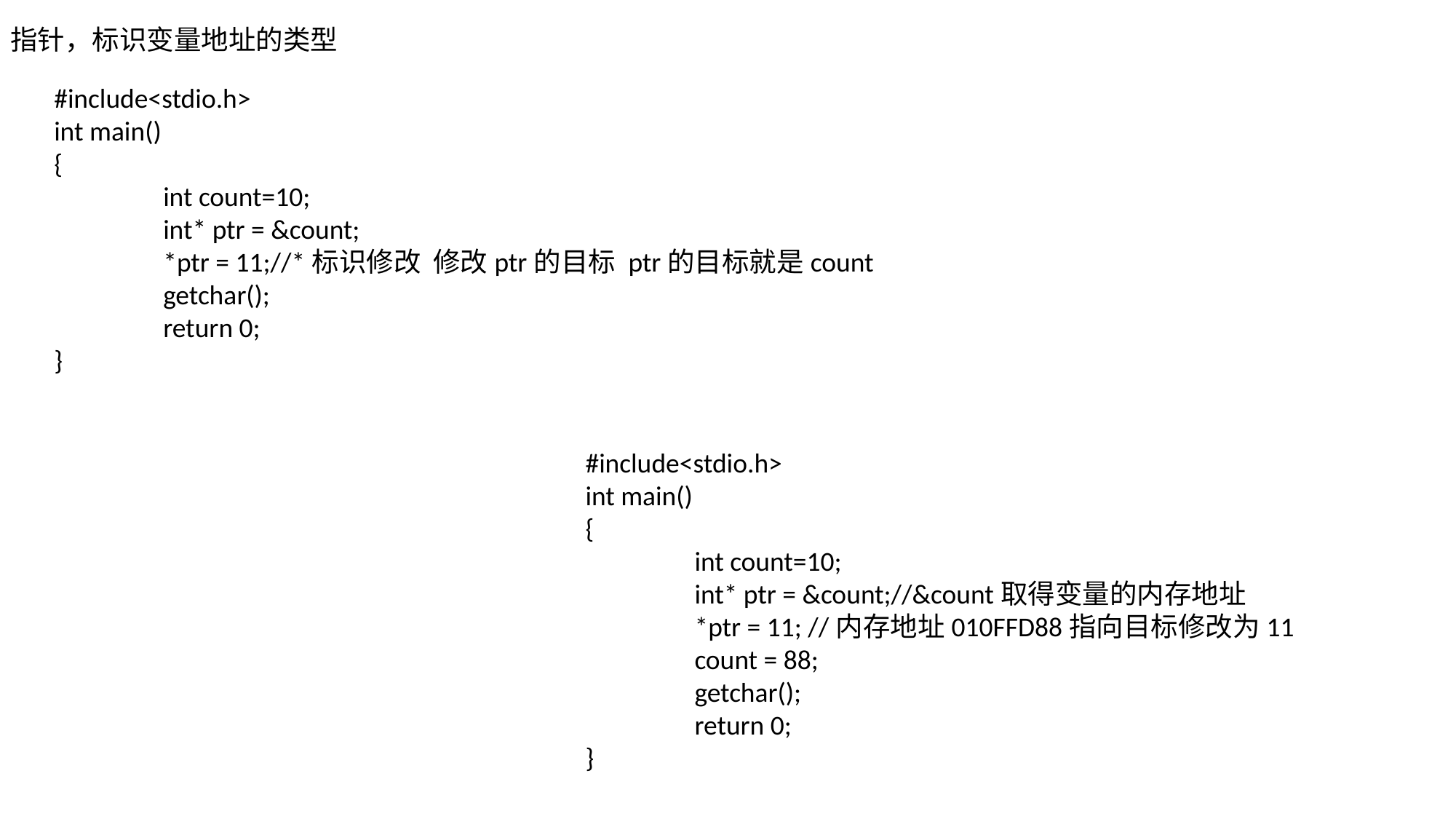

指针，标识变量地址的类型
#include<stdio.h>
int main()
{
	int count=10;
	int* ptr = &count;
	*ptr = 11;//*标识修改  修改ptr的目标 ptr的目标就是count
	getchar();
	return 0;
}
#include<stdio.h>
int main()
{
	int count=10;
	int* ptr = &count;//&count取得变量的内存地址
	*ptr = 11; //内存地址010FFD88指向目标修改为11
	count = 88;
	getchar();
	return 0;
}